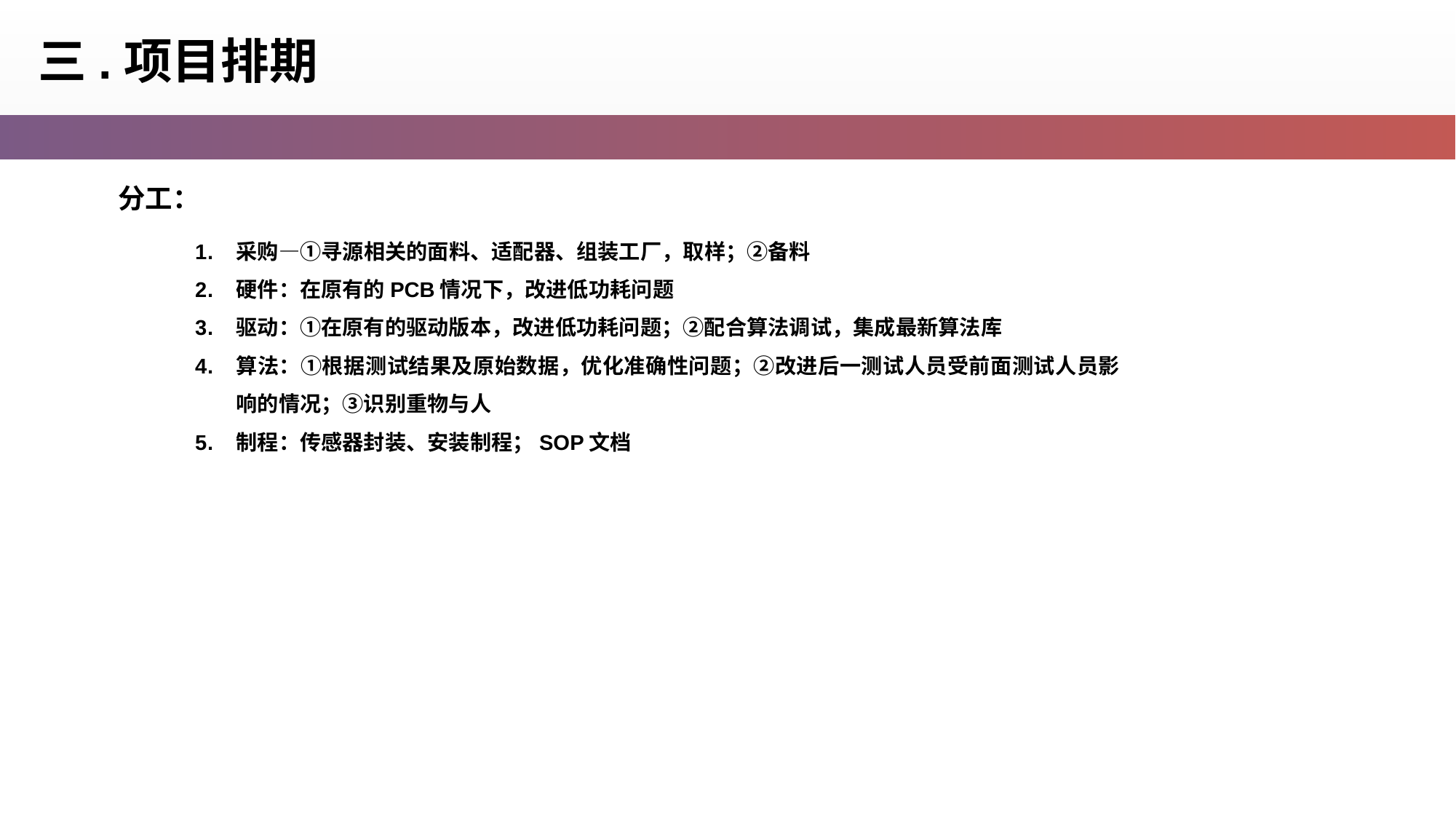

三.项目排期
分工：
采购—①寻源相关的面料、适配器、组装工厂，取样；②备料
硬件：在原有的PCB情况下，改进低功耗问题
驱动：①在原有的驱动版本，改进低功耗问题；②配合算法调试，集成最新算法库
算法：①根据测试结果及原始数据，优化准确性问题；②改进后一测试人员受前面测试人员影响的情况；③识别重物与人
制程：传感器封装、安装制程；SOP文档